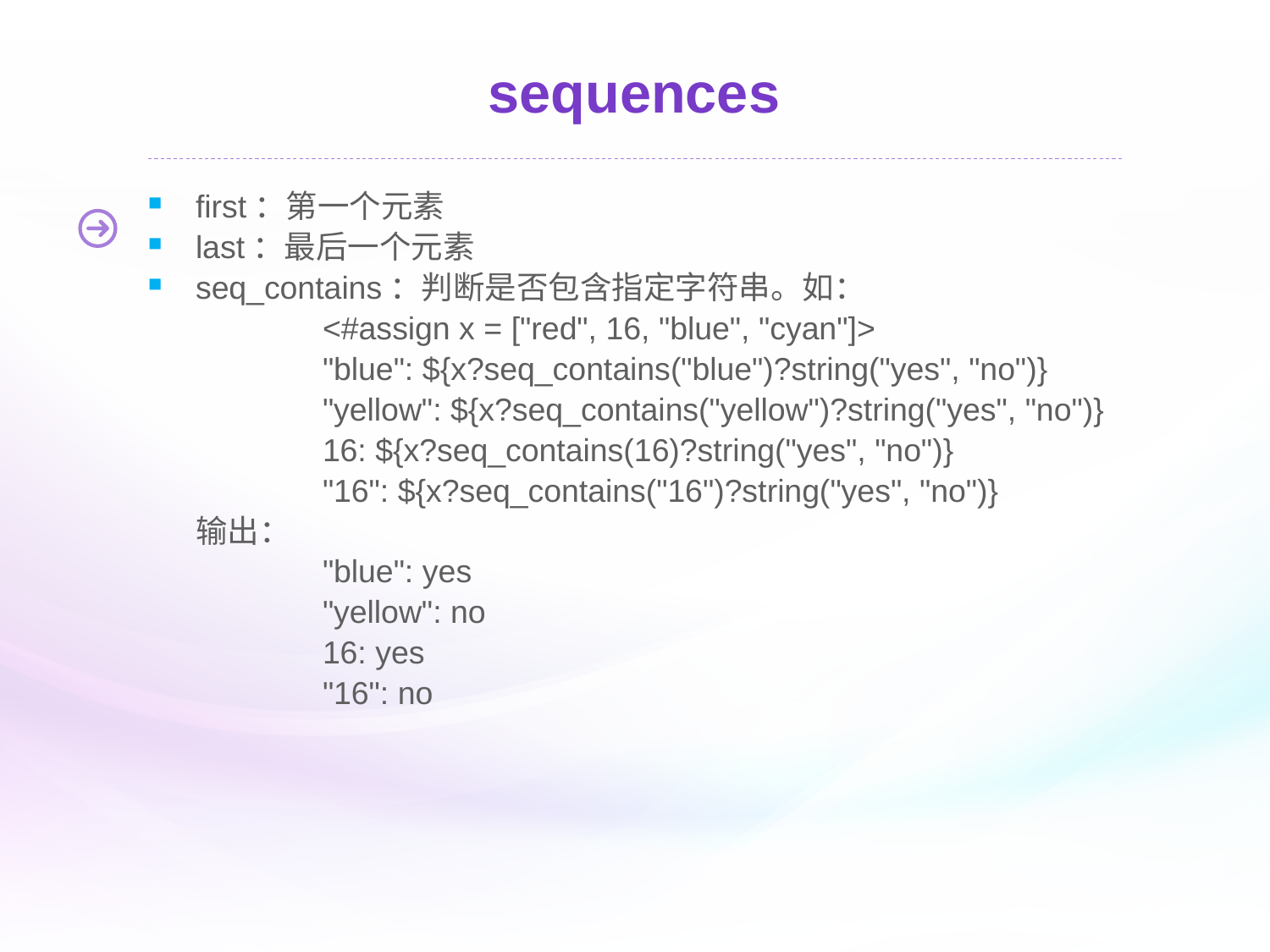

# sequences
first：第一个元素
last：最后一个元素
seq_contains：判断是否包含指定字符串。如：
		<#assign x = ["red", 16, "blue", "cyan"]>
		"blue": ${x?seq_contains("blue")?string("yes", "no")}
		"yellow": ${x?seq_contains("yellow")?string("yes", "no")}
		16: ${x?seq_contains(16)?string("yes", "no")}
		"16": ${x?seq_contains("16")?string("yes", "no")}
	输出：
		"blue": yes
		"yellow": no
		16: yes
		"16": no